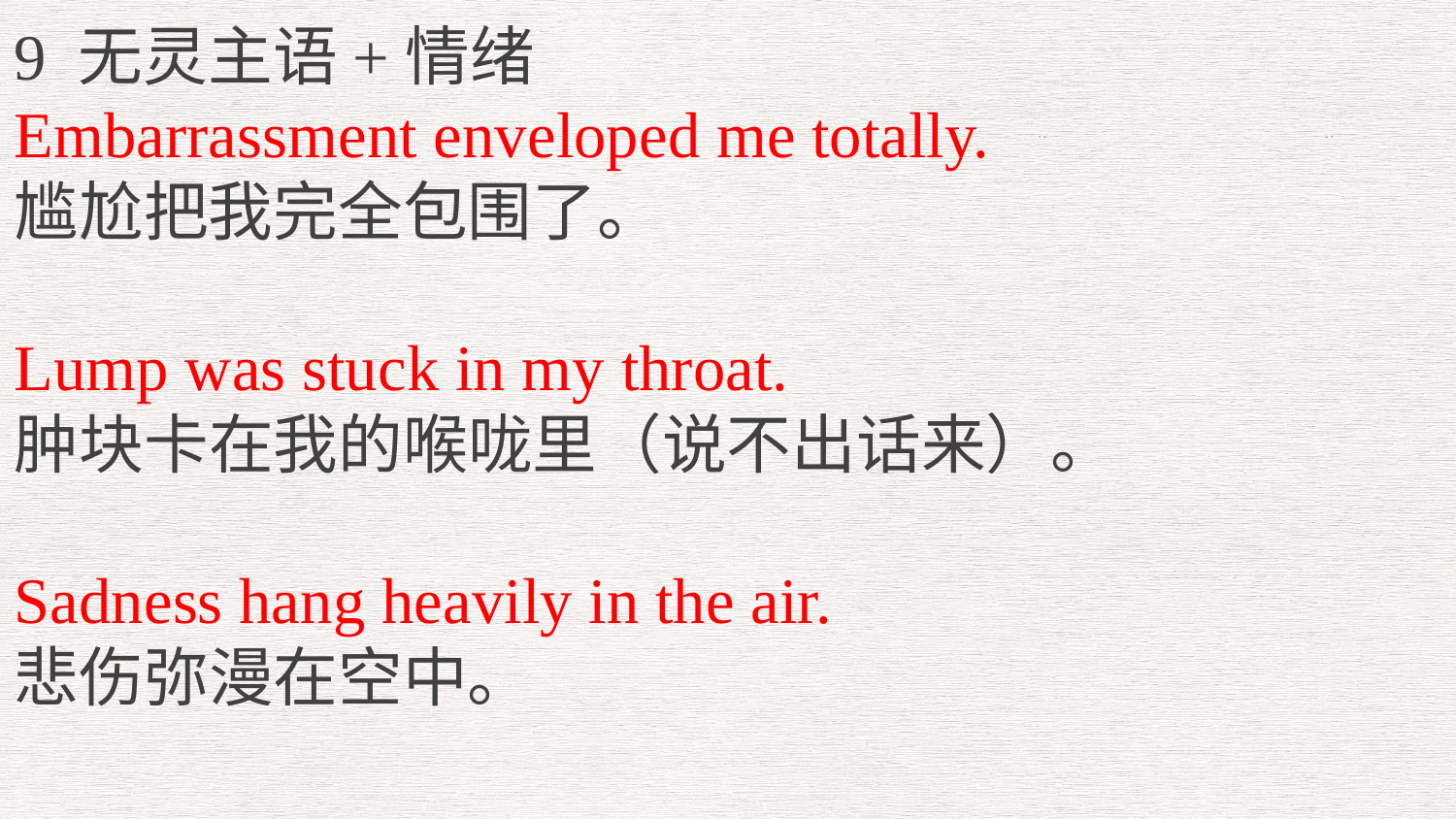

9 无灵主语+情绪
Embarrassment enveloped me totally.
尴尬把我完全包围了。

Lump was stuck in my throat.
肿块卡在我的喉咙里（说不出话来）。

Sadness hang heavily in the air.
悲伤弥漫在空中。